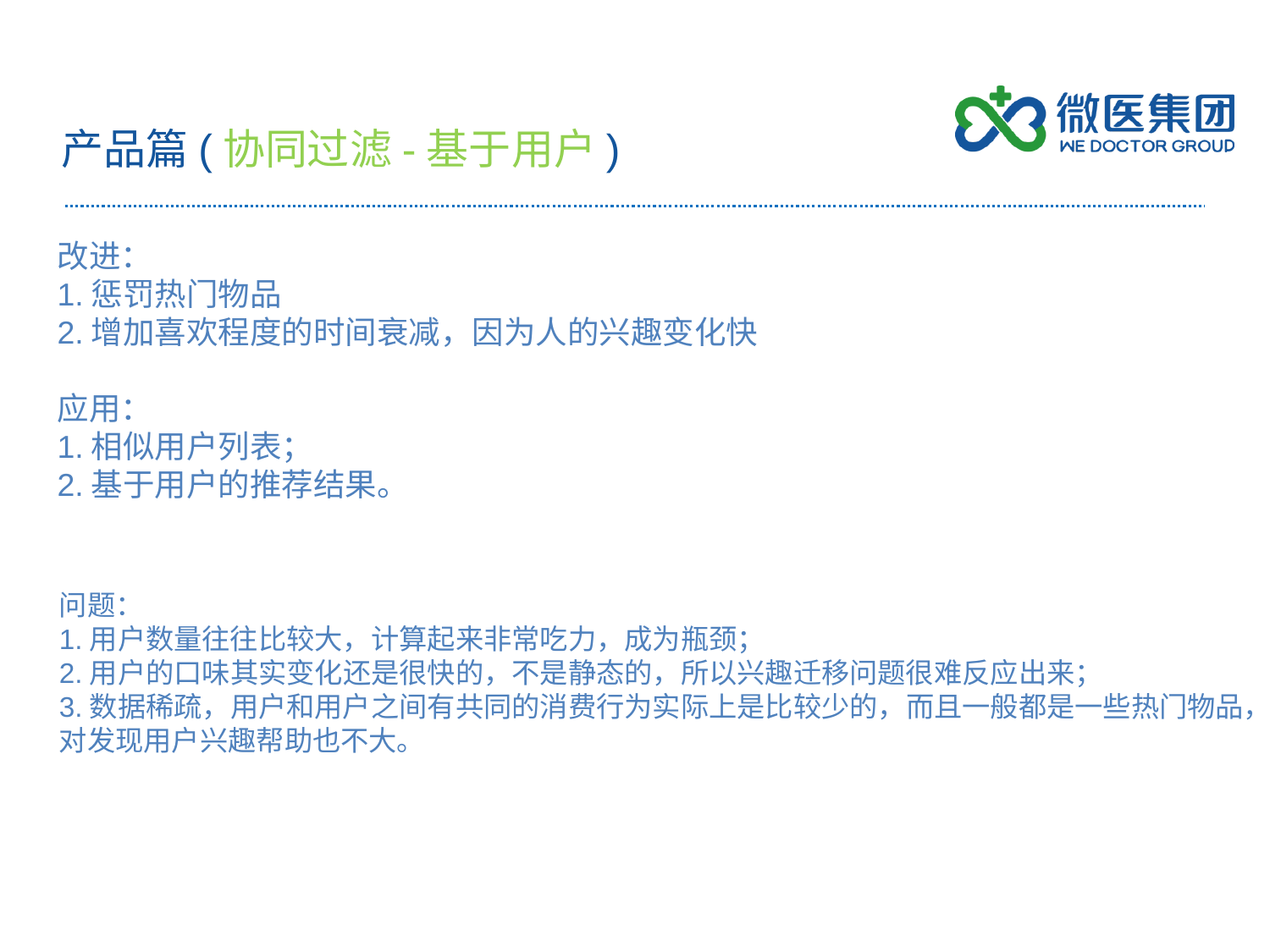

产品篇(协同过滤-基于用户)
改进：
1.惩罚热门物品
2.增加喜欢程度的时间衰减，因为人的兴趣变化快

应用：
1.相似用户列表；
2.基于用户的推荐结果。
问题：
1.用户数量往往比较大，计算起来非常吃力，成为瓶颈；
2.用户的口味其实变化还是很快的，不是静态的，所以兴趣迁移问题很难反应出来；
3.数据稀疏，用户和用户之间有共同的消费行为实际上是比较少的，而且一般都是一些热门物品，
对发现用户兴趣帮助也不大。